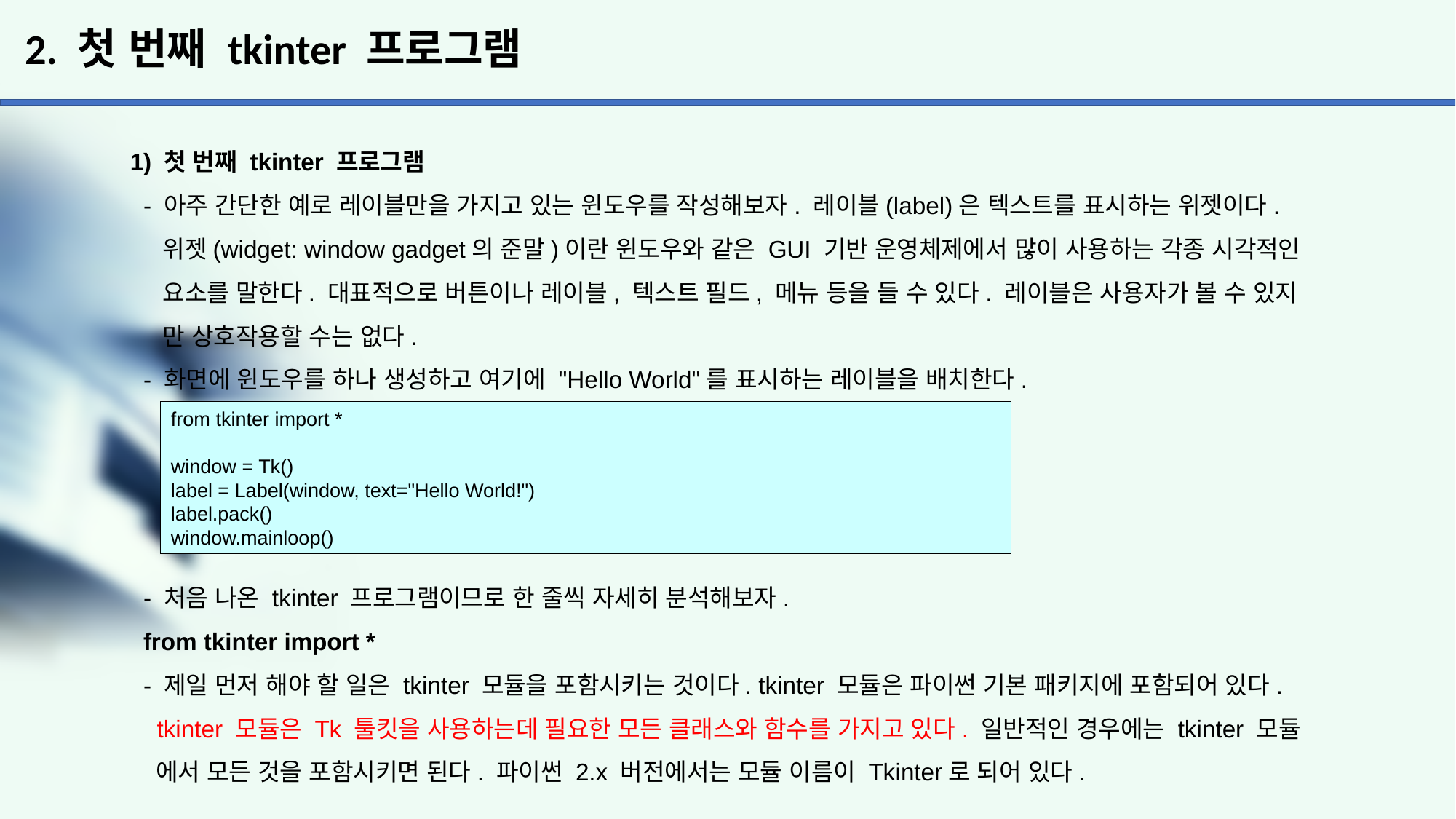

# 2. 첫 번째 tkinter 프로그램
1) 첫 번째 tkinter 프로그램
  - 아주 간단한 예로 레이블만을 가지고 있는 윈도우를 작성해보자. 레이블(label)은 텍스트를 표시하는 위젯이다.
    위젯(widget: window gadget의 준말)이란 윈도우와 같은 GUI 기반 운영체제에서 많이 사용하는 각종 시각적인
    요소를 말한다. 대표적으로 버튼이나 레이블, 텍스트 필드, 메뉴 등을 들 수 있다. 레이블은 사용자가 볼 수 있지
    만 상호작용할 수는 없다.
  - 화면에 윈도우를 하나 생성하고 여기에 "Hello World"를 표시하는 레이블을 배치한다.

  - 처음 나온 tkinter 프로그램이므로 한 줄씩 자세히 분석해보자.
  from tkinter import *
  - 제일 먼저 해야 할 일은 tkinter 모듈을 포함시키는 것이다. tkinter 모듈은 파이썬 기본 패키지에 포함되어 있다.
    tkinter 모듈은 Tk 툴킷을 사용하는데 필요한 모든 클래스와 함수를 가지고 있다. 일반적인 경우에는 tkinter 모듈
   에서 모든 것을 포함시키면 된다. 파이썬 2.x 버전에서는 모듈 이름이 Tkinter로 되어 있다.
from tkinter import *

window = Tk()
label = Label(window, text="Hello World!")
label.pack()
window.mainloop()